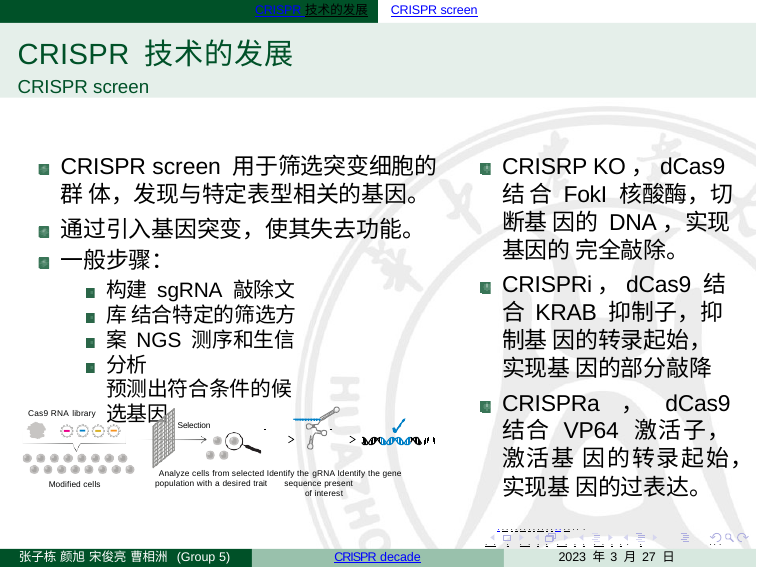

CRISPR 技术的发展	CRISPR screen
CRISPR 技术的发展
CRISPR screen
CRISRP KO，dCas9 结 合 FokI 核酸酶，切断基 因的 DNA，实现基因的 完全敲除。
CRISPRi，dCas9 结合 KRAB 抑制子，抑制基 因的转录起始，实现基 因的部分敲降
CRISPRa，dCas9 结合 VP64 激活子，激活基 因的转录起始，实现基 因的过表达。
CRISPR screen 用于筛选突变细胞的群 体，发现与特定表型相关的基因。
通过引入基因突变，使其失去功能。 一般步骤：
构建 sgRNA 敲除文库 结合特定的筛选方案 NGS 测序和生信分析
预测出符合条件的候选基因

Cas9 RNA library

Selection

Analyze cells from selected Identify the gRNA Identify the gene  population with a desired trait       sequence present	of interest
Modified cells
. . . . . . . . . . . . . . . . . . . .
.   .     .     .   .   .   .    .   .   .   .    .   .   .   . .     .	. . .
2023 年 3 月 27 日	12 / 22
张子栋 颜旭 宋俊亮 曹相洲 (Group 5)
CRISPR decade